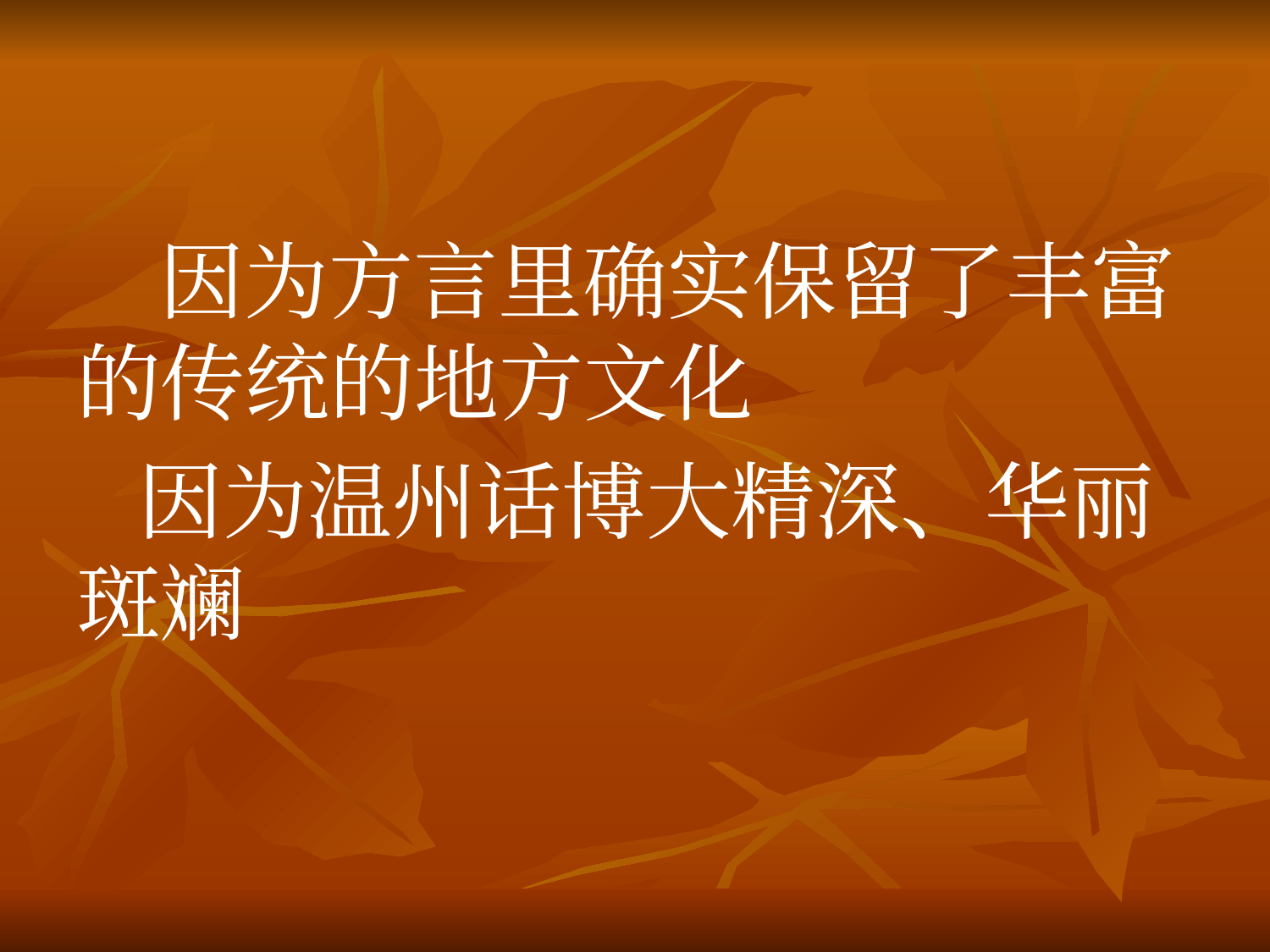

#
   因为方言里确实保留了丰富的传统的地方文化
  因为温州话博大精深、华丽斑斓